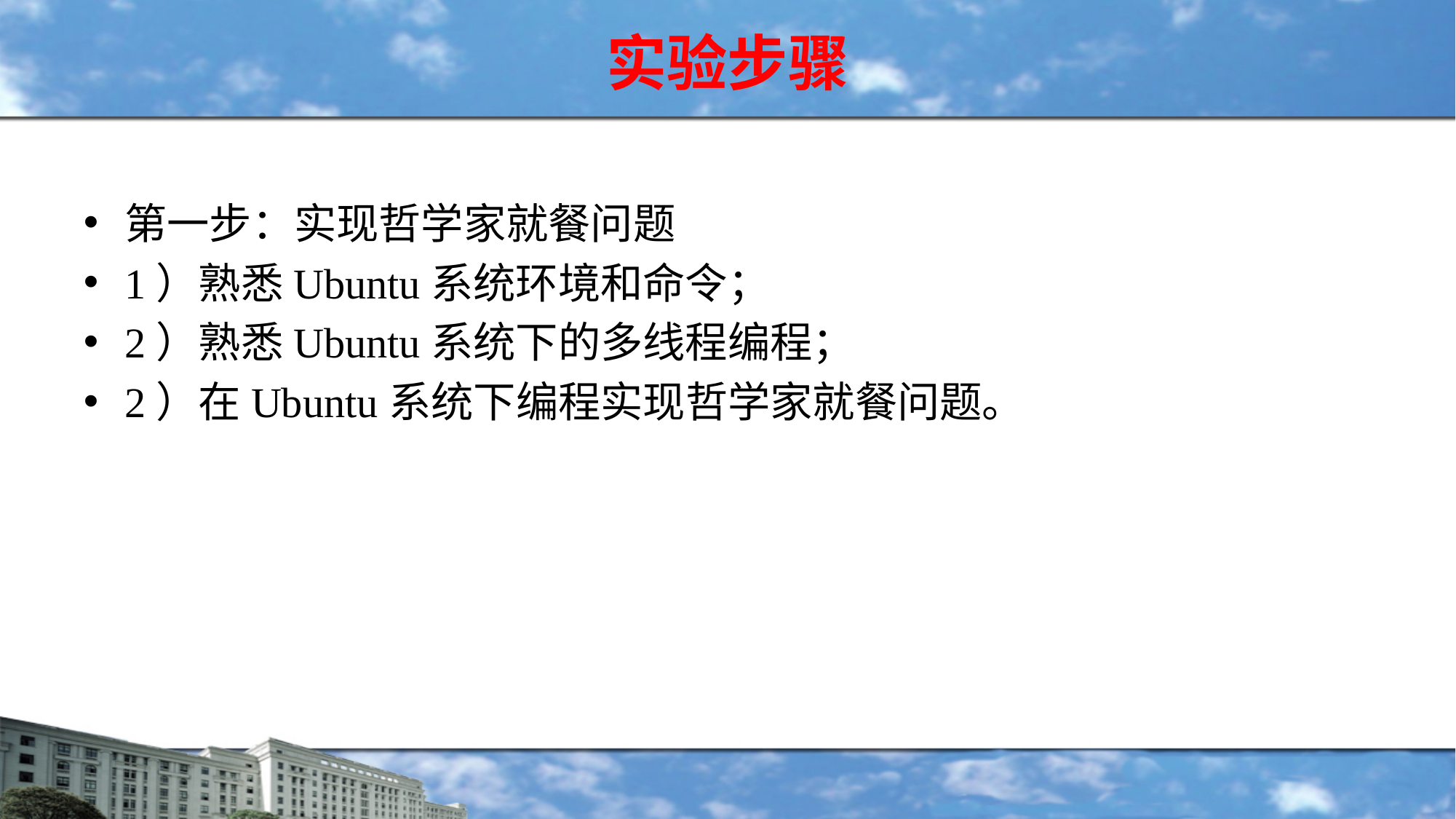

# 实验步骤
第一步：实现哲学家就餐问题
1）熟悉Ubuntu系统环境和命令；
2）熟悉Ubuntu系统下的多线程编程；
2）在Ubuntu系统下编程实现哲学家就餐问题。